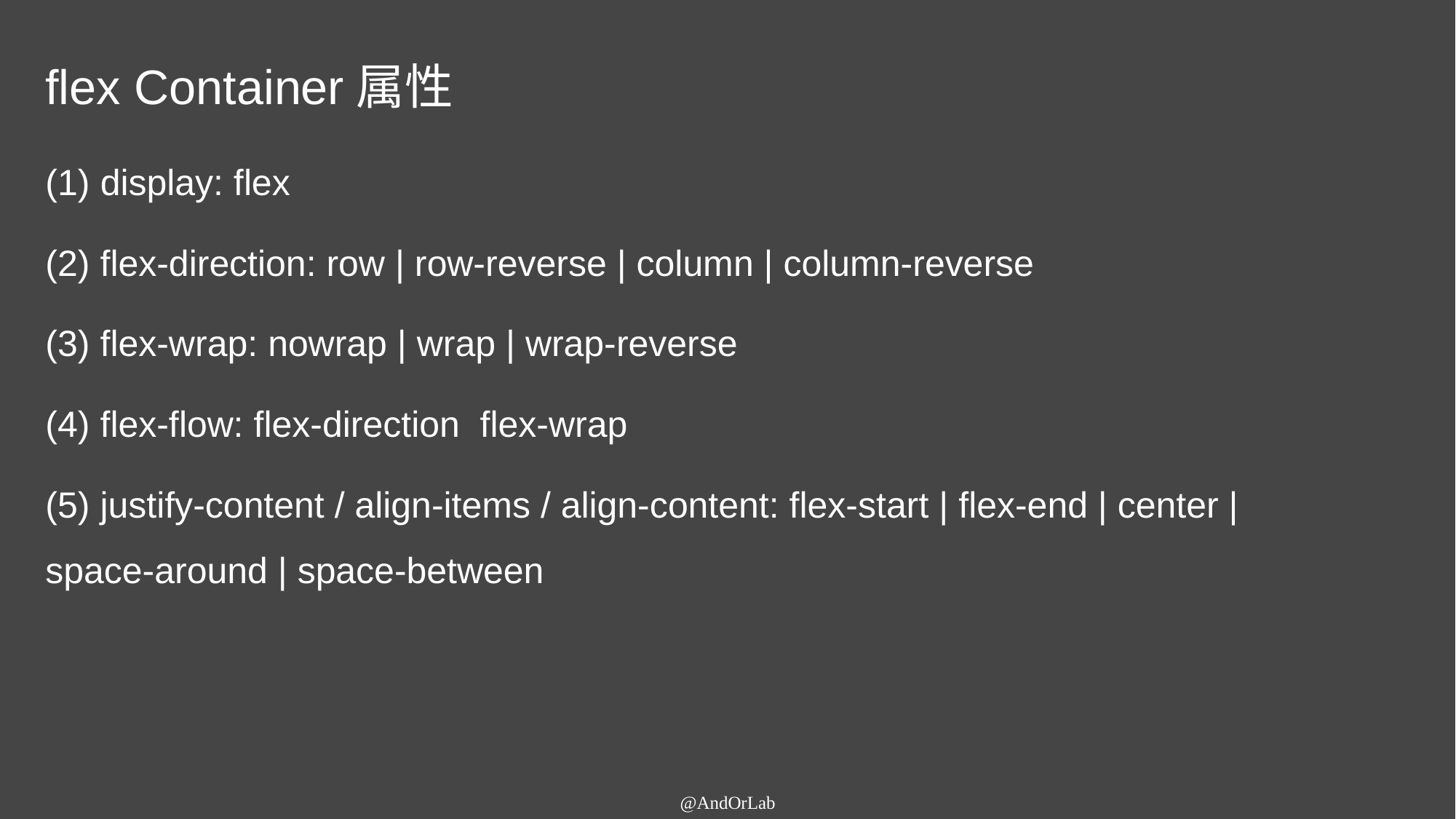

# flex Container属性
(1) display: flex
(2) flex-direction: row | row-reverse | column | column-reverse
(3) flex-wrap: nowrap | wrap | wrap-reverse
(4) flex-flow: flex-direction  flex-wrap
(5) justify-content / align-items / align-content: flex-start | flex-end | center | 	space-around | space-between

@AndOrLab